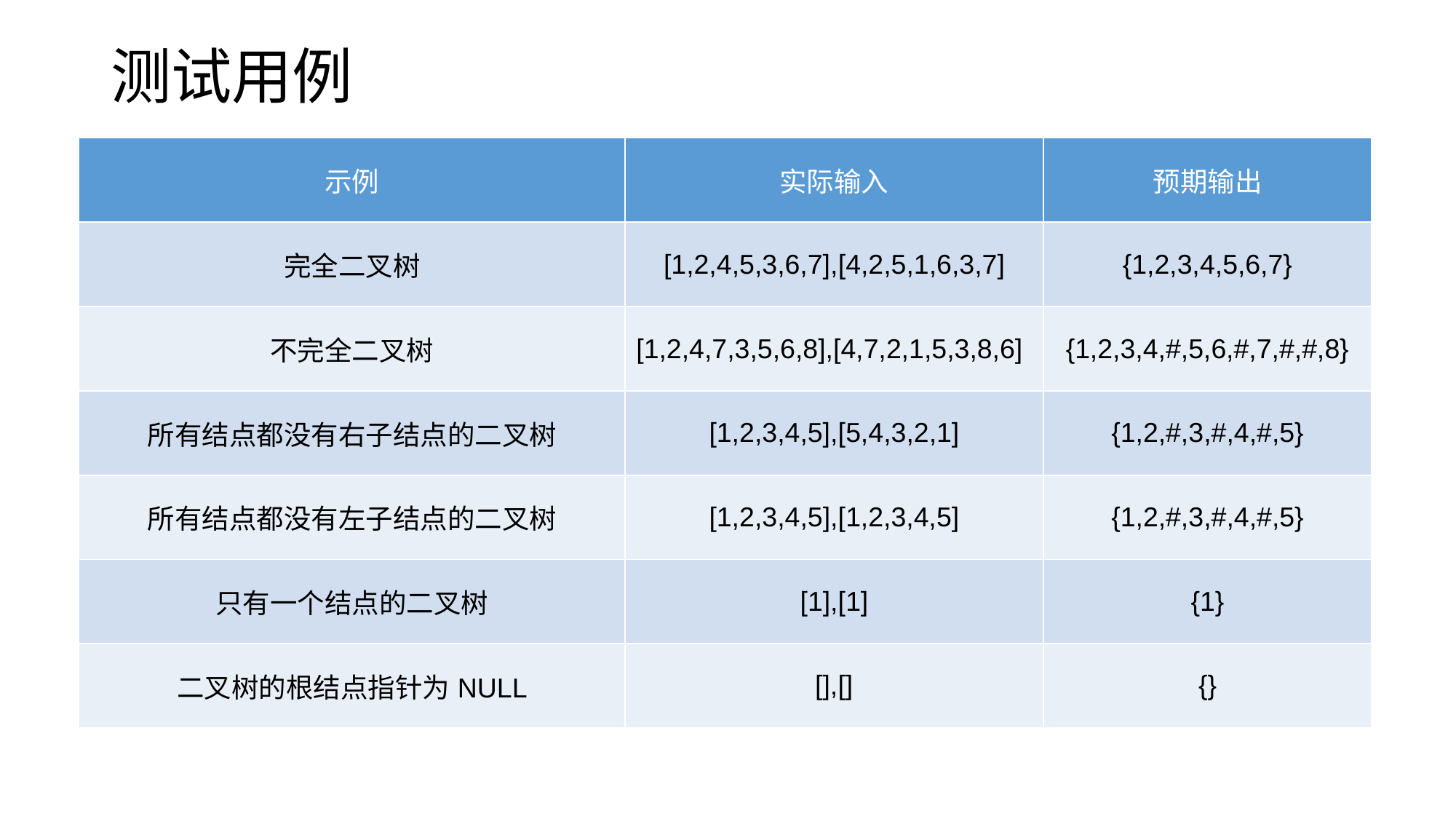

# 测试用例
| 示例 | 实际输入 | 预期输出 |
| --- | --- | --- |
| 完全二叉树 | [1,2,4,5,3,6,7],[4,2,5,1,6,3,7] | {1,2,3,4,5,6,7} |
| 不完全二叉树 | [1,2,4,7,3,5,6,8],[4,7,2,1,5,3,8,6] | {1,2,3,4,#,5,6,#,7,#,#,8} |
| 所有结点都没有右子结点的二叉树 | [1,2,3,4,5],[5,4,3,2,1] | {1,2,#,3,#,4,#,5} |
| 所有结点都没有左子结点的二叉树 | [1,2,3,4,5],[1,2,3,4,5] | {1,2,#,3,#,4,#,5} |
| 只有一个结点的二叉树 | [1],[1] | {1} |
| 二叉树的根结点指针为NULL | [],[] | {} |